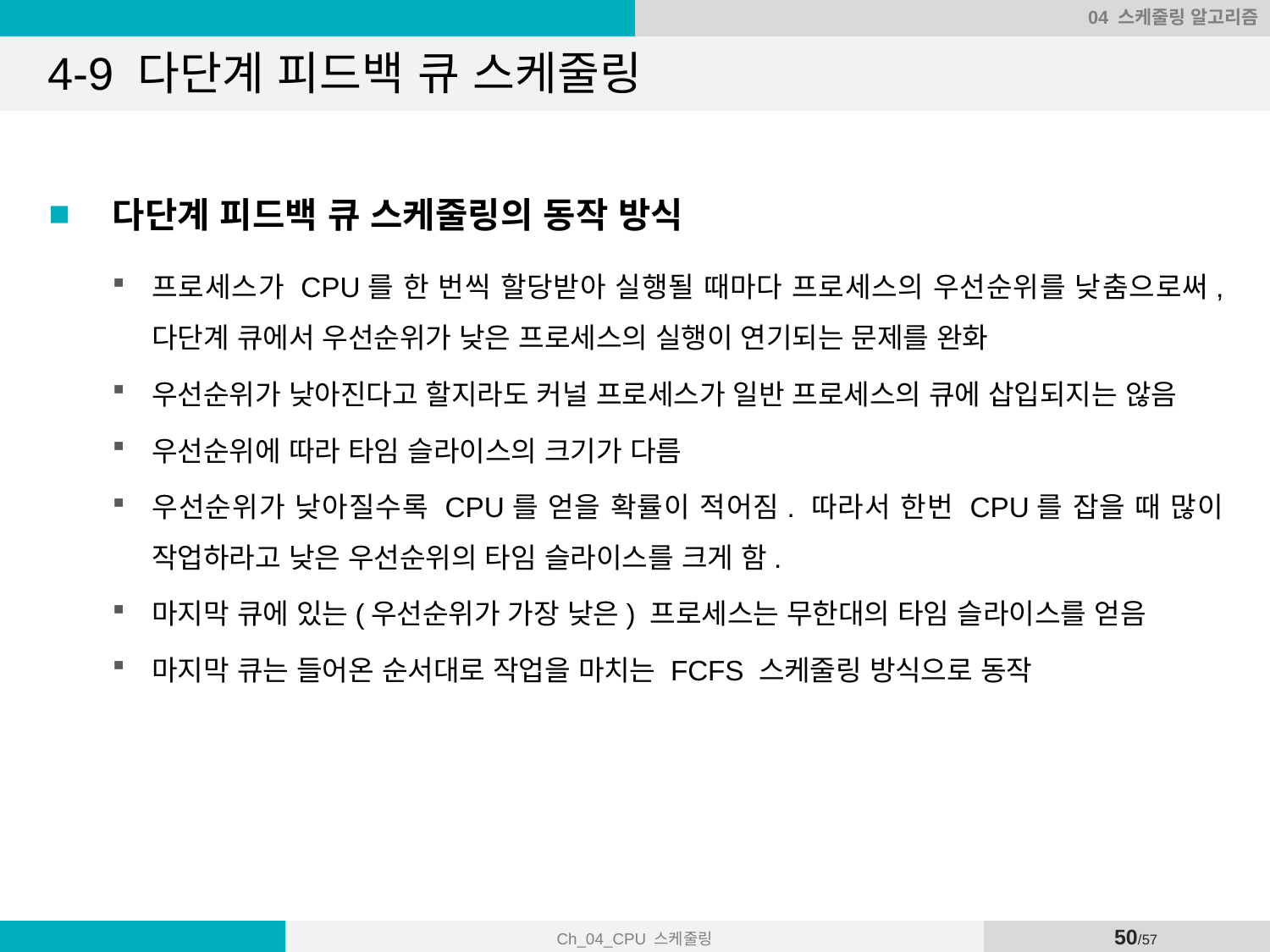

04 스케줄링 알고리즘
# 4-9 다단계 피드백 큐 스케줄링
다단계 피드백 큐 스케줄링의 동작 방식

프로세스가 CPU를 한 번씩 할당받아 실행될 때마다 프로세스의 우선순위를 낮춤으로써, 다단계 큐에서 우선순위가 낮은 프로세스의 실행이 연기되는 문제를 완화
우선순위가 낮아진다고 할지라도 커널 프로세스가 일반 프로세스의 큐에 삽입되지는 않음
우선순위에 따라 타임 슬라이스의 크기가 다름
우선순위가 낮아질수록 CPU를 얻을 확률이 적어짐. 따라서 한번 CPU를 잡을 때 많이 작업하라고 낮은 우선순위의 타임 슬라이스를 크게 함.
마지막 큐에 있는(우선순위가 가장 낮은) 프로세스는 무한대의 타임 슬라이스를 얻음
마지막 큐는 들어온 순서대로 작업을 마치는 FCFS 스케줄링 방식으로 동작